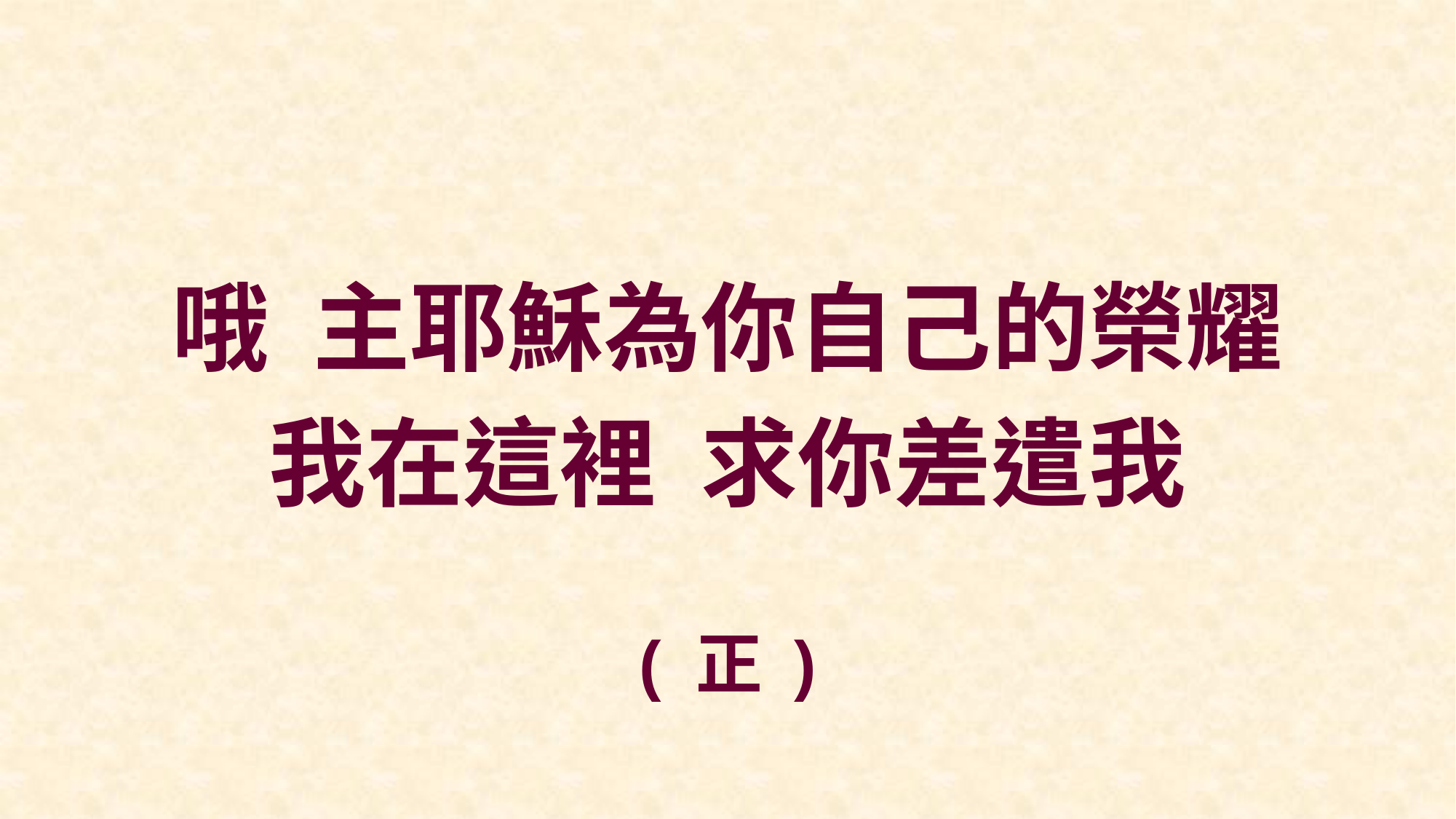

哦  主耶穌為你自己的榮耀
我在這裡  求你差遣我
( 正 )